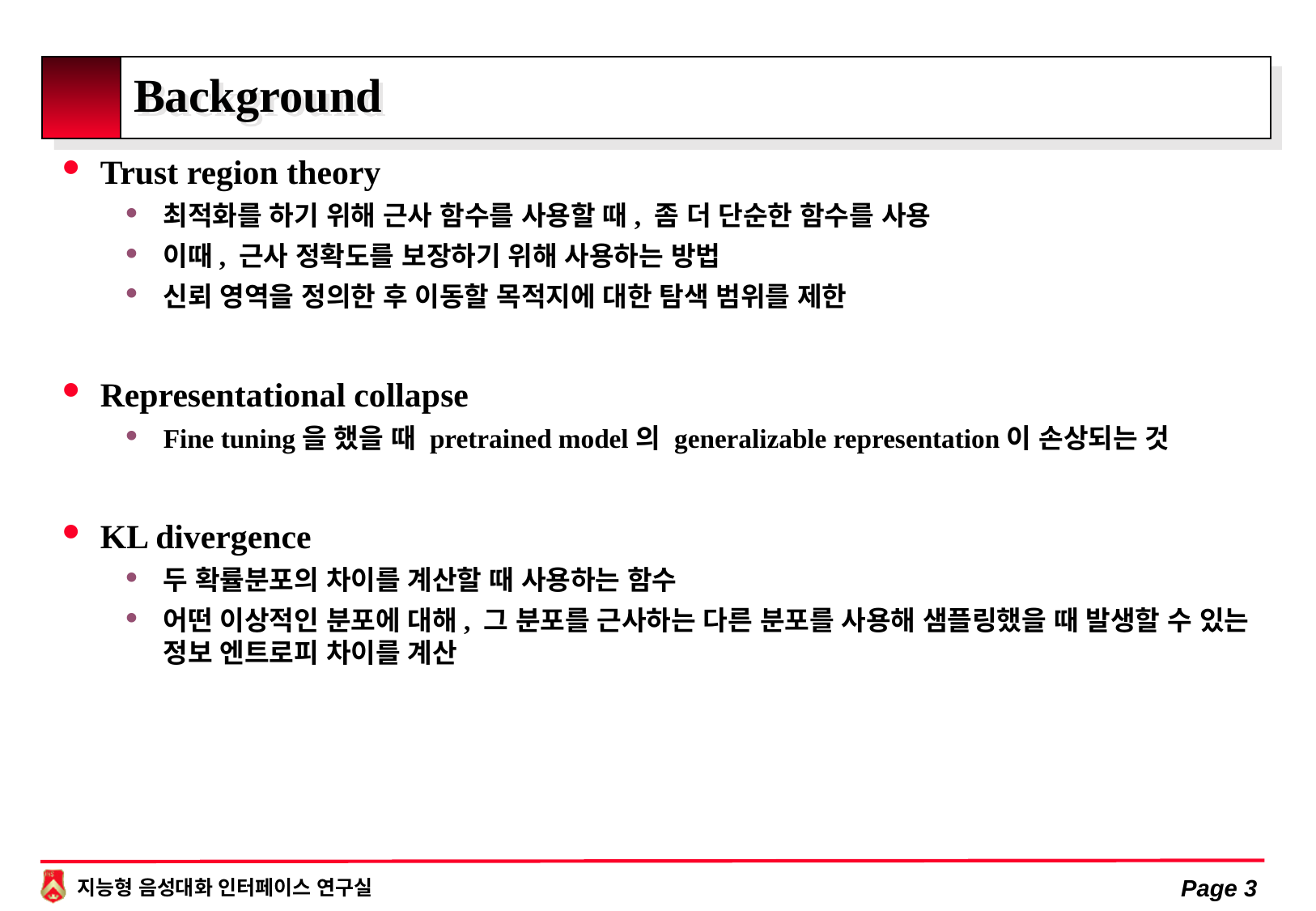

# Background
Trust region theory
최적화를 하기 위해 근사 함수를 사용할 때, 좀 더 단순한 함수를 사용
이때, 근사 정확도를 보장하기 위해 사용하는 방법
신뢰 영역을 정의한 후 이동할 목적지에 대한 탐색 범위를 제한

Representational collapse
Fine tuning을 했을 때 pretrained model의 generalizable representation이 손상되는 것

KL divergence
두 확률분포의 차이를 계산할 때 사용하는 함수
어떤 이상적인 분포에 대해, 그 분포를 근사하는 다른 분포를 사용해 샘플링했을 때 발생할 수 있는 정보 엔트로피 차이를 계산
Page 3